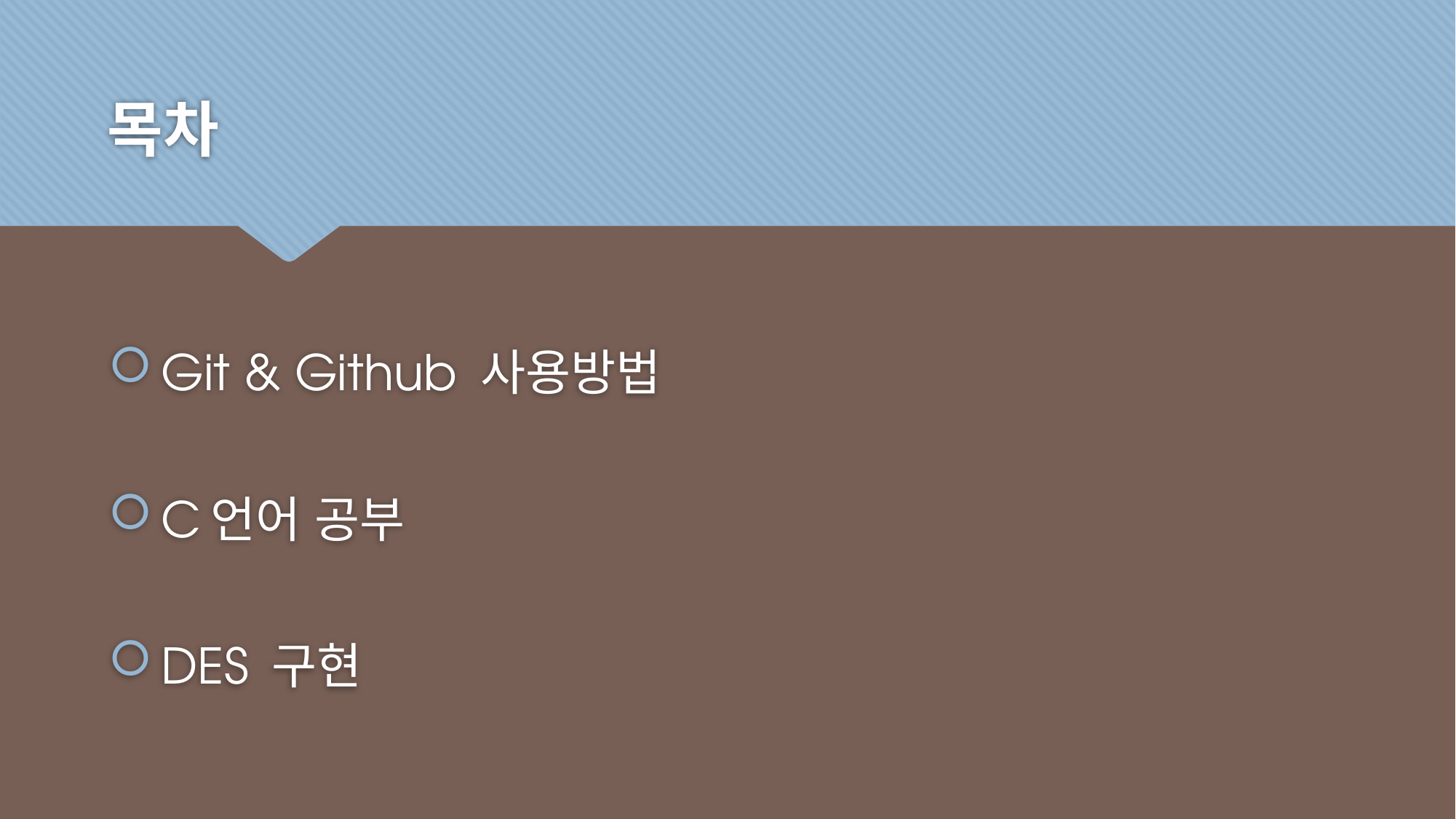

# 목차
 Git & Github 사용방법
 C언어 공부
 DES 구현